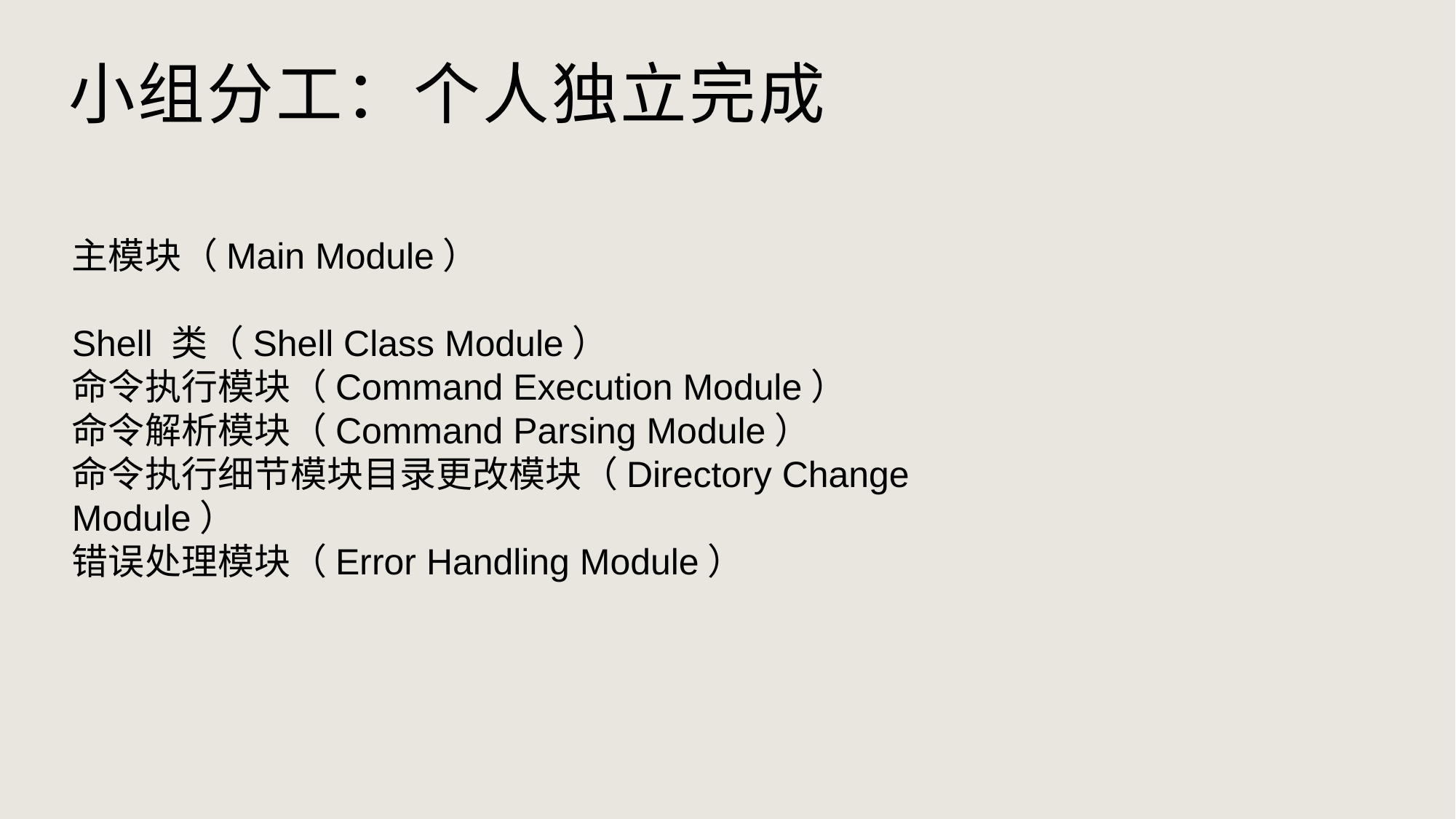

# 小组分工：个人独立完成
主模块（Main Module）

Shell 类（Shell Class Module）
命令执行模块（Command Execution Module）
命令解析模块（Command Parsing Module）
命令执行细节模块目录更改模块（Directory Change Module）
错误处理模块（Error Handling Module）